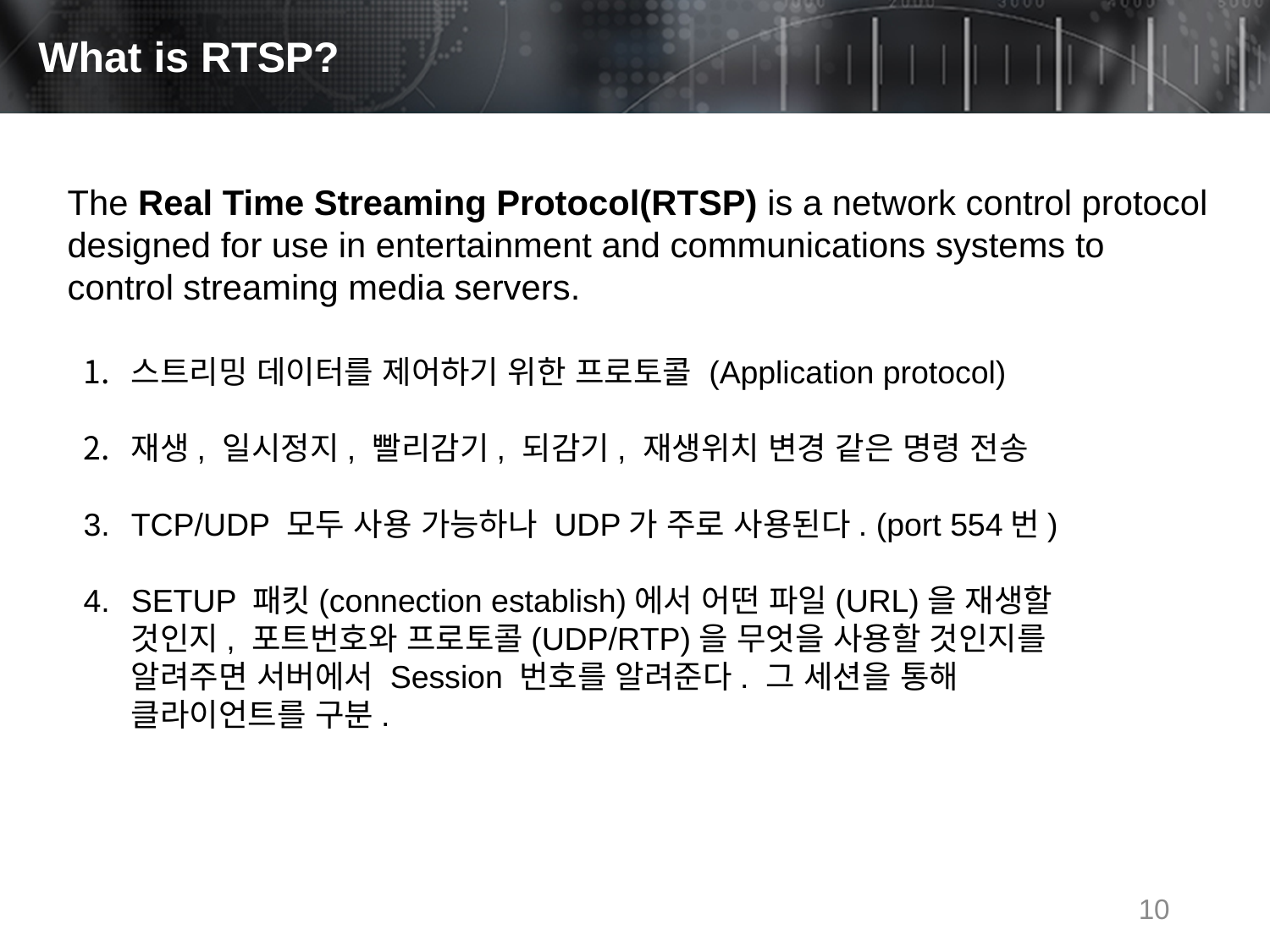

# What is RTSP?
The Real Time Streaming Protocol(RTSP) is a network control protocol designed for use in entertainment and communications systems to control streaming media servers.
스트리밍 데이터를 제어하기 위한 프로토콜 (Application protocol)

재생, 일시정지, 빨리감기, 되감기, 재생위치 변경 같은 명령 전송

TCP/UDP 모두 사용 가능하나 UDP가 주로 사용된다. (port 554번)

SETUP 패킷(connection establish)에서 어떤 파일(URL)을 재생할 것인지, 포트번호와 프로토콜(UDP/RTP)을 무엇을 사용할 것인지를 알려주면 서버에서 Session 번호를 알려준다. 그 세션을 통해 클라이언트를 구분.
10